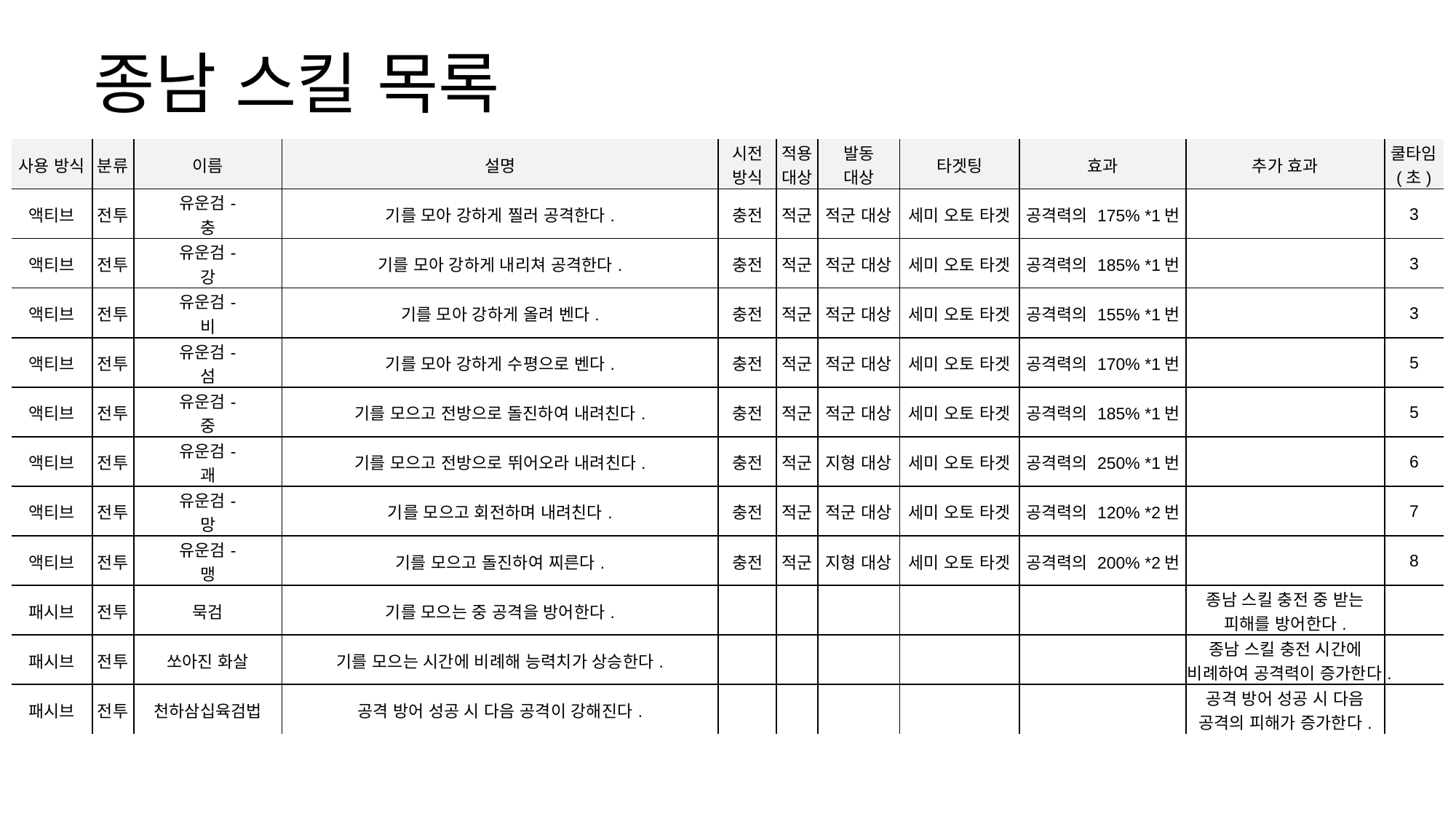

종남 스킬 목록
| 사용 방식 | 분류 | 이름 | 설명 | 시전 방식 | 적용 대상 | 발동 대상 | 타겟팅 | 효과 | 추가 효과 | 쿨타임 (초) |
| --- | --- | --- | --- | --- | --- | --- | --- | --- | --- | --- |
| 액티브 | 전투 | 유운검- 충 | 기를 모아 강하게 찔러 공격한다. | 충전 | 적군 | 적군 대상 | 세미 오토 타겟 | 공격력의 175% \*1번 |  | 3 |
| 액티브 | 전투 | 유운검- 강 | 기를 모아 강하게 내리쳐 공격한다. | 충전 | 적군 | 적군 대상 | 세미 오토 타겟 | 공격력의 185% \*1번 |  | 3 |
| 액티브 | 전투 | 유운검- 비 | 기를 모아 강하게 올려 벤다. | 충전 | 적군 | 적군 대상 | 세미 오토 타겟 | 공격력의 155% \*1번 |  | 3 |
| 액티브 | 전투 | 유운검- 섬 | 기를 모아 강하게 수평으로 벤다. | 충전 | 적군 | 적군 대상 | 세미 오토 타겟 | 공격력의 170% \*1번 |  | 5 |
| 액티브 | 전투 | 유운검- 중 | 기를 모으고 전방으로 돌진하여 내려친다. | 충전 | 적군 | 적군 대상 | 세미 오토 타겟 | 공격력의 185% \*1번 |  | 5 |
| 액티브 | 전투 | 유운검- 괘 | 기를 모으고 전방으로 뛰어오라 내려친다. | 충전 | 적군 | 지형 대상 | 세미 오토 타겟 | 공격력의 250% \*1번 |  | 6 |
| 액티브 | 전투 | 유운검- 망 | 기를 모으고 회전하며 내려친다. | 충전 | 적군 | 적군 대상 | 세미 오토 타겟 | 공격력의 120% \*2번 |  | 7 |
| 액티브 | 전투 | 유운검- 맹 | 기를 모으고 돌진하여 찌른다. | 충전 | 적군 | 지형 대상 | 세미 오토 타겟 | 공격력의 200% \*2번 |  | 8 |
| 패시브 | 전투 | 묵검 | 기를 모으는 중 공격을 방어한다. |  |  |  |  |  | 종남 스킬 충전 중 받는 피해를 방어한다. |  |
| 패시브 | 전투 | 쏘아진 화살 | 기를 모으는 시간에 비례해 능력치가 상승한다. |  |  |  |  |  | 종남 스킬 충전 시간에 비례하여 공격력이 증가한다. |  |
| 패시브 | 전투 | 천하삼십육검법 | 공격 방어 성공 시 다음 공격이 강해진다. |  |  |  |  |  | 공격 방어 성공 시 다음 공격의 피해가 증가한다. |  |